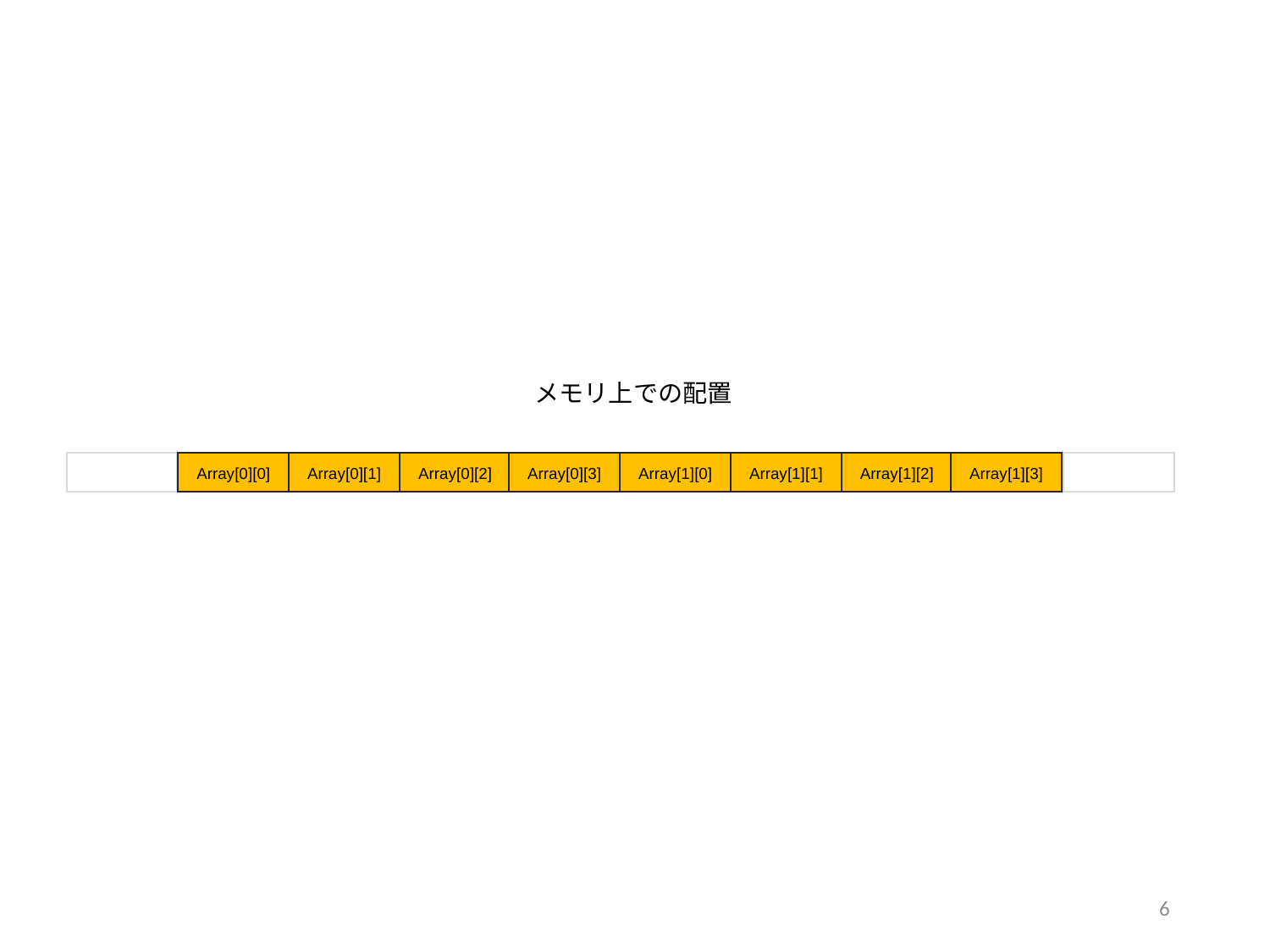

#
メモリ上での配置

Array[1][2]
Array[1][3]

Array[0][2]
Array[0][3]
Array[1][0]
Array[1][1]
Array[0][0]
Array[0][1]

6